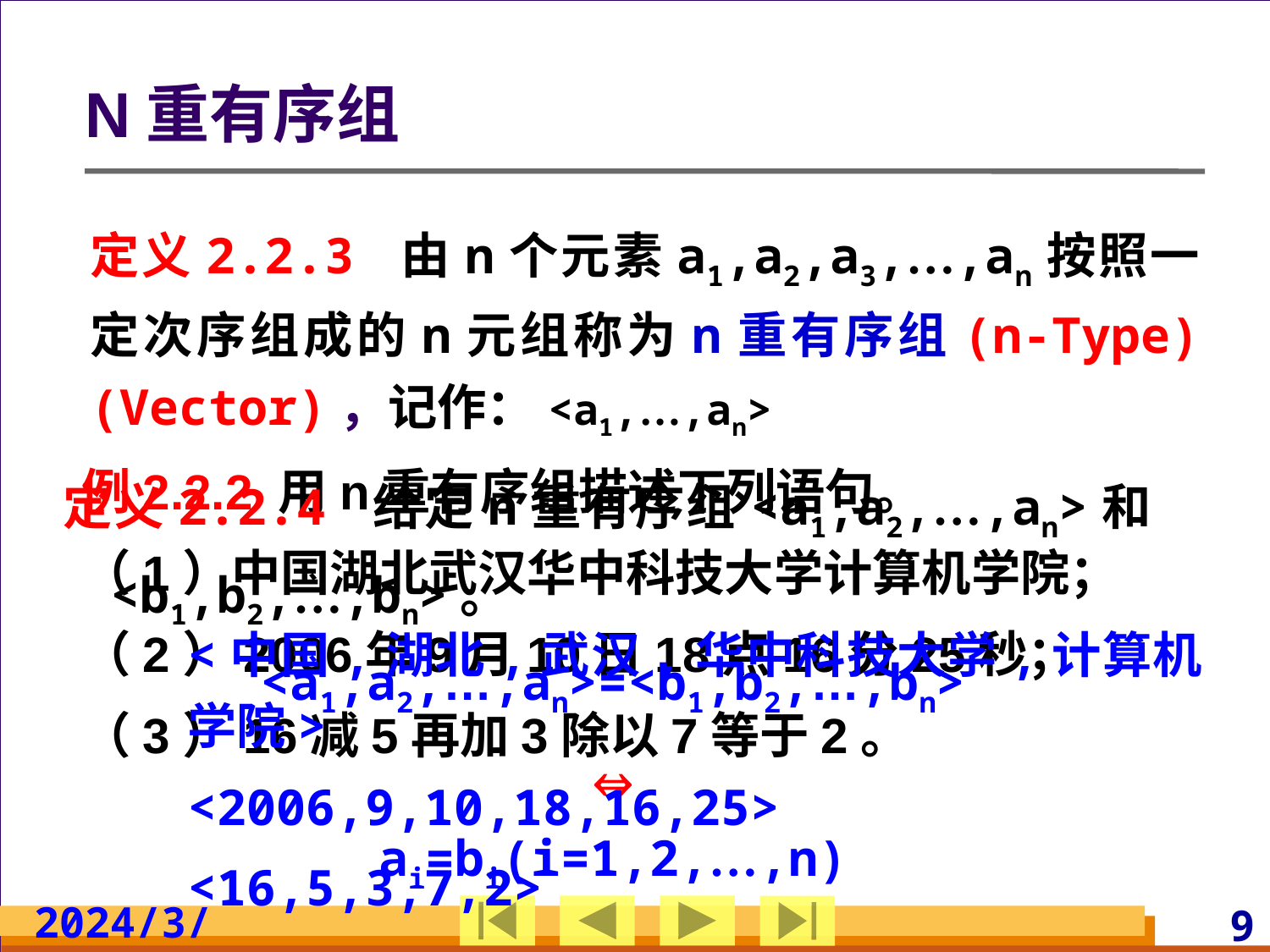

# N重有序组
定义2.2.3 由n个元素a1,a2,a3,…,an按照一定次序组成的n元组称为n重有序组(n-Type)(Vector)，记作：<a1,…,an>
例2.2.2 用n重有序组描述下列语句。
（1）中国湖北武汉华中科技大学计算机学院；
（2）2006年9月10日18点16分25秒；
（3）16减5再加3除以7等于2。
定义2.2.4 给定n重有序组<a1,a2,…,an>和<b1,b2,…,bn>。
<a1,a2,…,an>=<b1,b2,…,bn>
⇔
ai=bi(i=1,2,…,n)
<中国,湖北,武汉,华中科技大学,计算机学院>
<2006,9,10,18,16,25>
<16,5,3,7,2>
2024/3/10